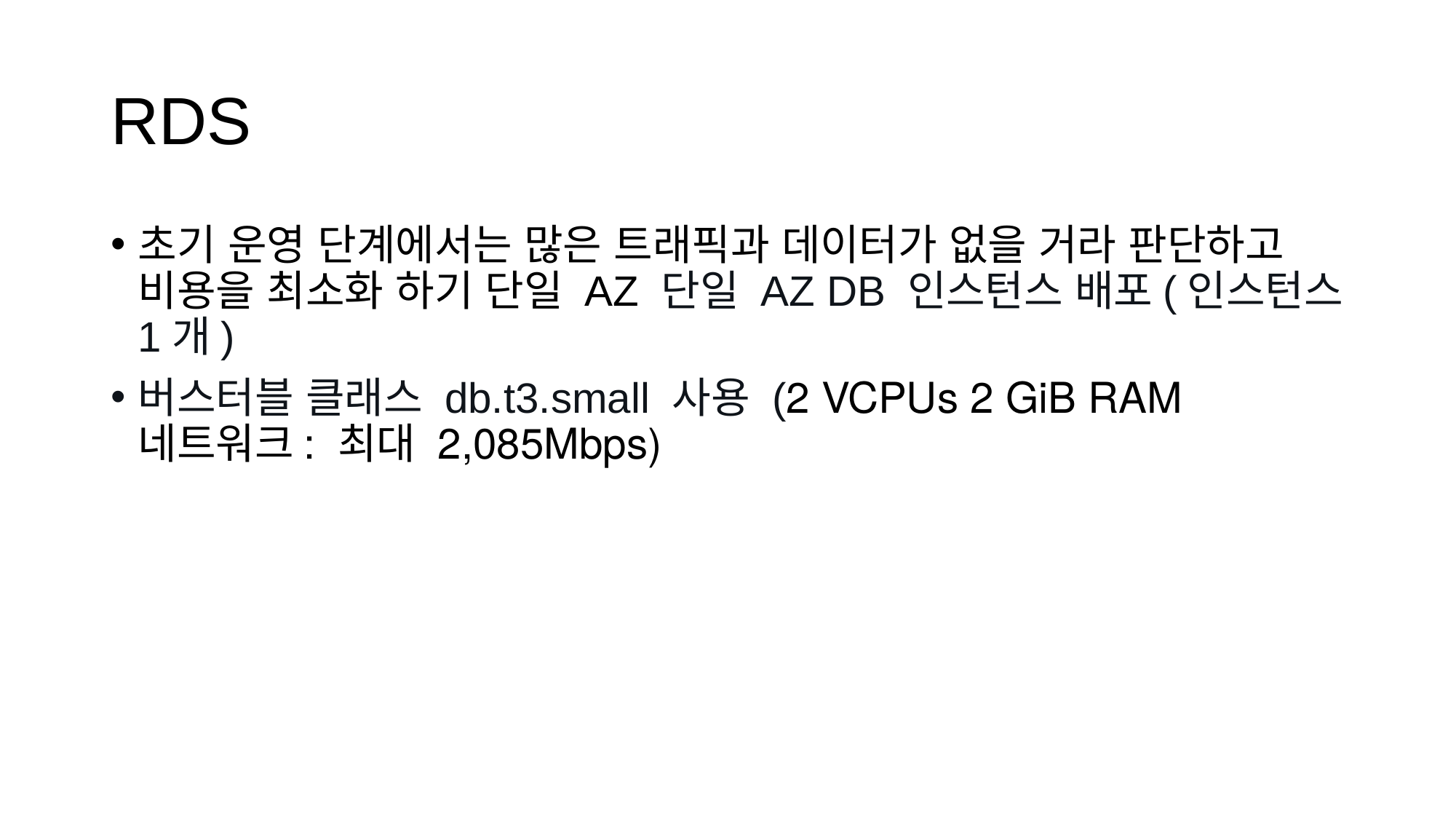

# RDS
초기 운영 단계에서는 많은 트래픽과 데이터가 없을 거라 판단하고 비용을 최소화 하기 단일 AZ 단일 AZ DB 인스턴스 배포(인스턴스 1개)
버스터블 클래스 db.t3.small 사용 (2 VCPUs 2 GiB RAM 네트워크: 최대 2,085Mbps)